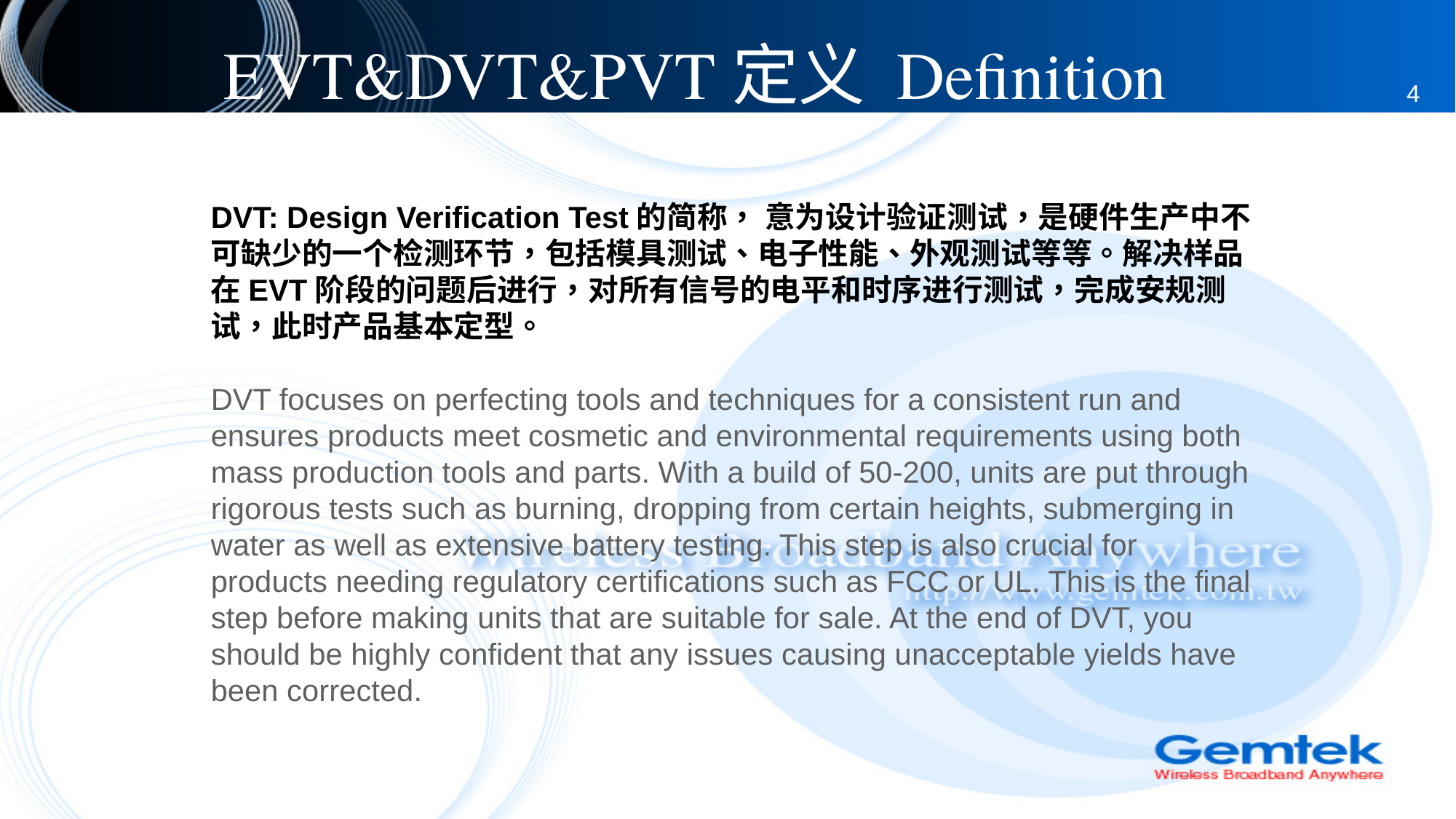

# EVT&DVT&PVT定义 Definition
4

DVT: Design Verification Test的简称， 意为设计验证测试，是硬件生产中不可缺少的一个检测环节，包括模具测试、电子性能、外观测试等等。解决样品在EVT阶段的问题后进行，对所有信号的电平和时序进行测试，完成安规测试，此时产品基本定型。

DVT focuses on perfecting tools and techniques for a consistent run and ensures products meet cosmetic and environmental requirements using both mass production tools and parts. With a build of 50-200, units are put through rigorous tests such as burning, dropping from certain heights, submerging in water as well as extensive battery testing. This step is also crucial for products needing regulatory certifications such as FCC or UL. This is the final step before making units that are suitable for sale. At the end of DVT, you should be highly confident that any issues causing unacceptable yields have been corrected.